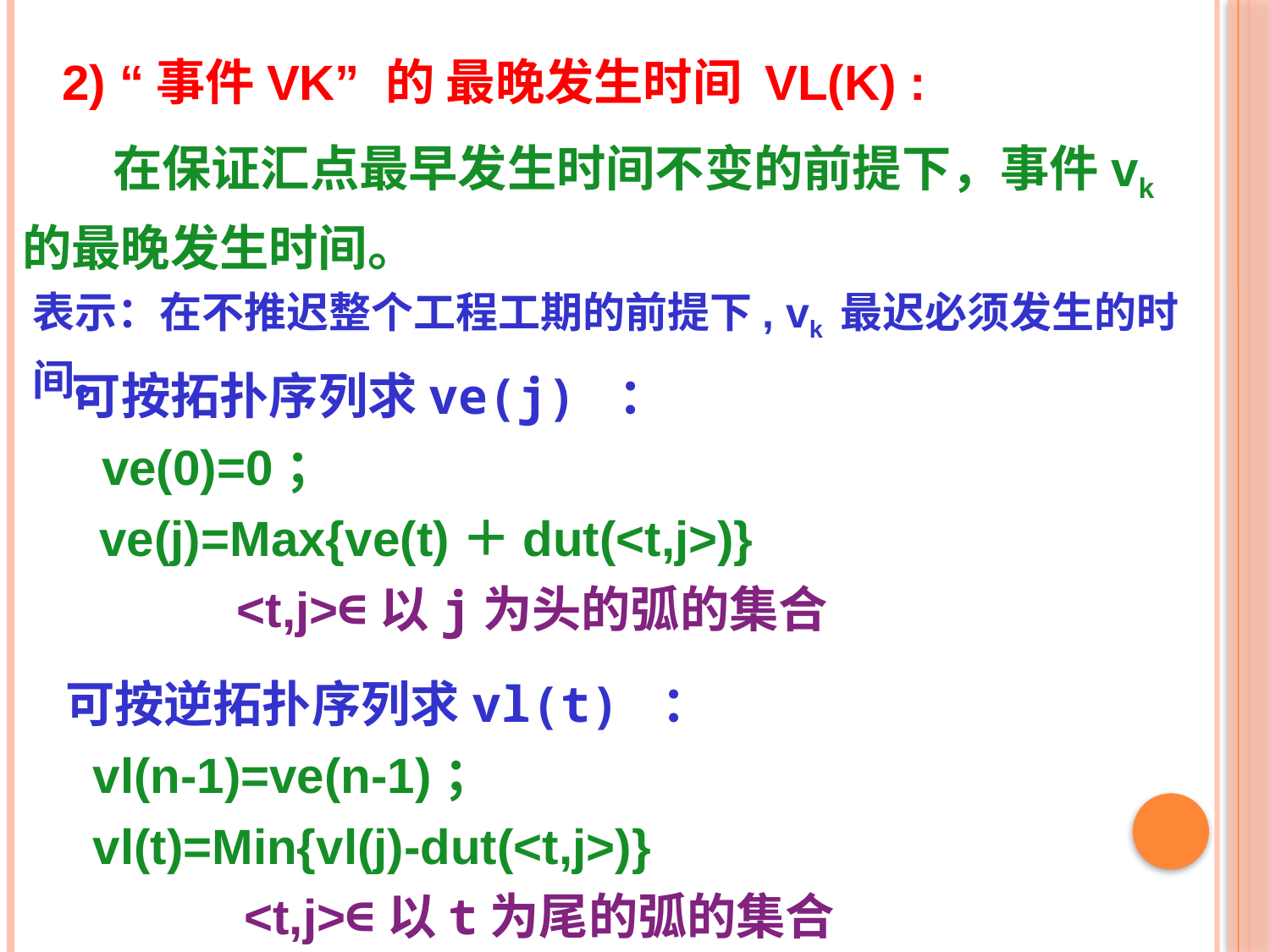

# 2) “事件vk” 的 最晚发生时间 vl(k) :
       在保证汇点最早发生时间不变的前提下，事件vk的最晚发生时间。
表示：在不推迟整个工程工期的前提下, vk 最迟必须发生的时间。
可按拓扑序列求ve(j) ：
 ve(0)=0；
  ve(j)=Max{ve(t)＋dut(<t,j>)}
            <t,j>∈以j为头的弧的集合
可按逆拓扑序列求vl(t) ：
  vl(n-1)=ve(n-1)；
  vl(t)=Min{vl(j)-dut(<t,j>)}
             <t,j>∈以t为尾的弧的集合